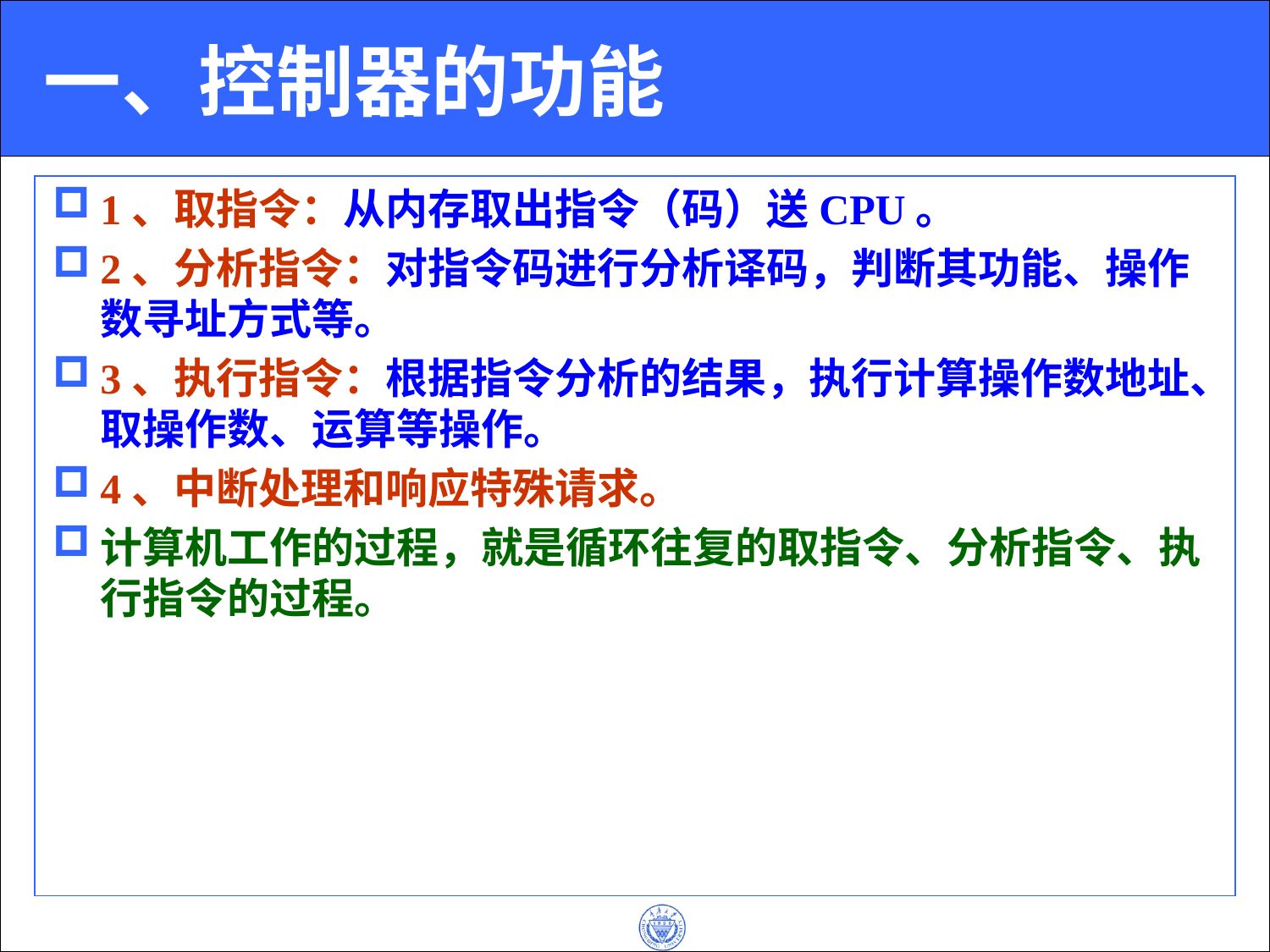

# 一、控制器的功能
1、取指令：从内存取出指令（码）送CPU。
2、分析指令：对指令码进行分析译码，判断其功能、操作数寻址方式等。
3、执行指令：根据指令分析的结果，执行计算操作数地址、取操作数、运算等操作。
4、中断处理和响应特殊请求。
计算机工作的过程，就是循环往复的取指令、分析指令、执行指令的过程。

2